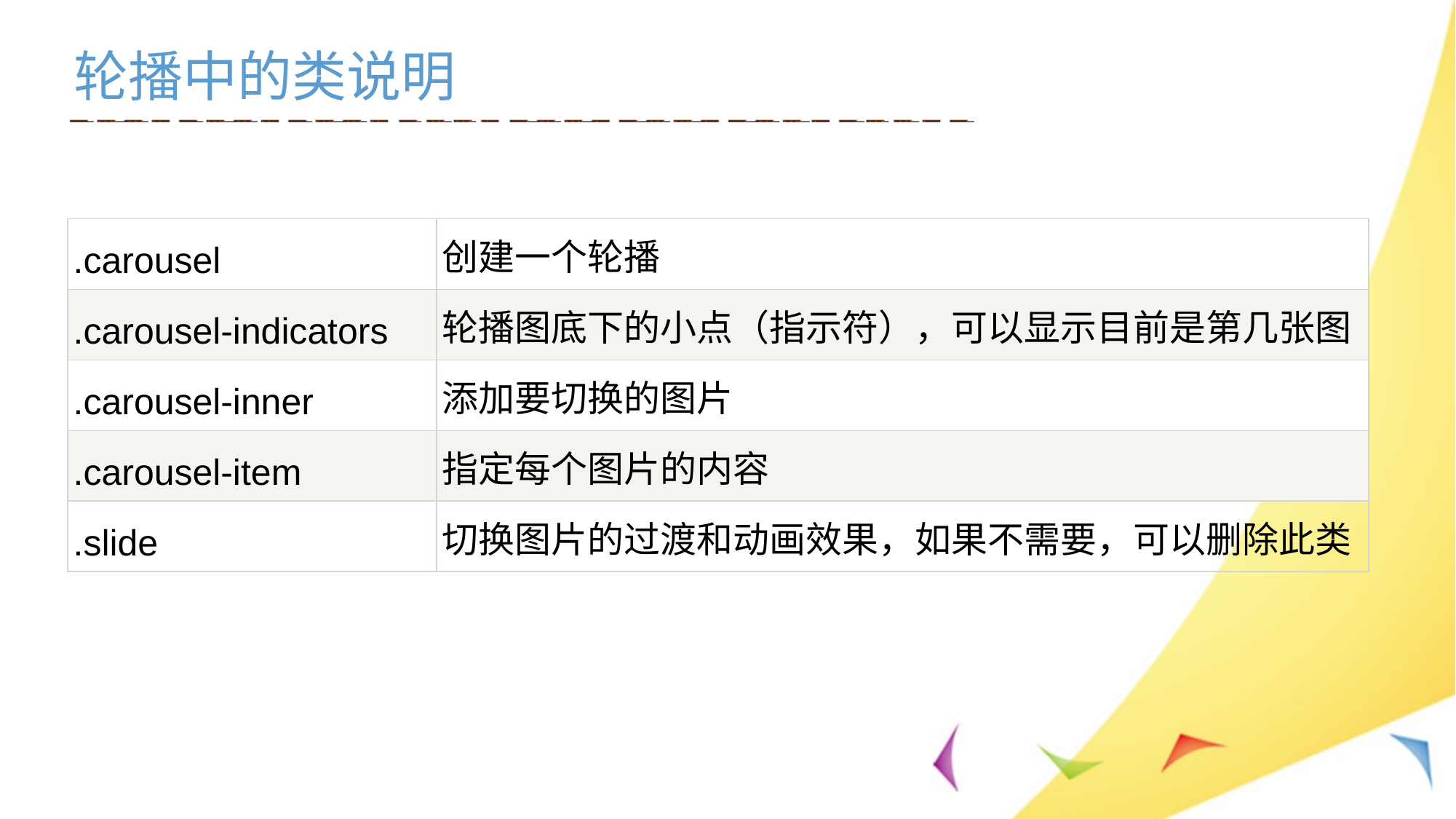

轮播中的类说明
| .carousel | 创建一个轮播 |
| --- | --- |
| .carousel-indicators | 轮播图底下的小点（指示符），可以显示目前是第几张图 |
| .carousel-inner | 添加要切换的图片 |
| .carousel-item | 指定每个图片的内容 |
| .slide | 切换图片的过渡和动画效果，如果不需要，可以删除此类 |